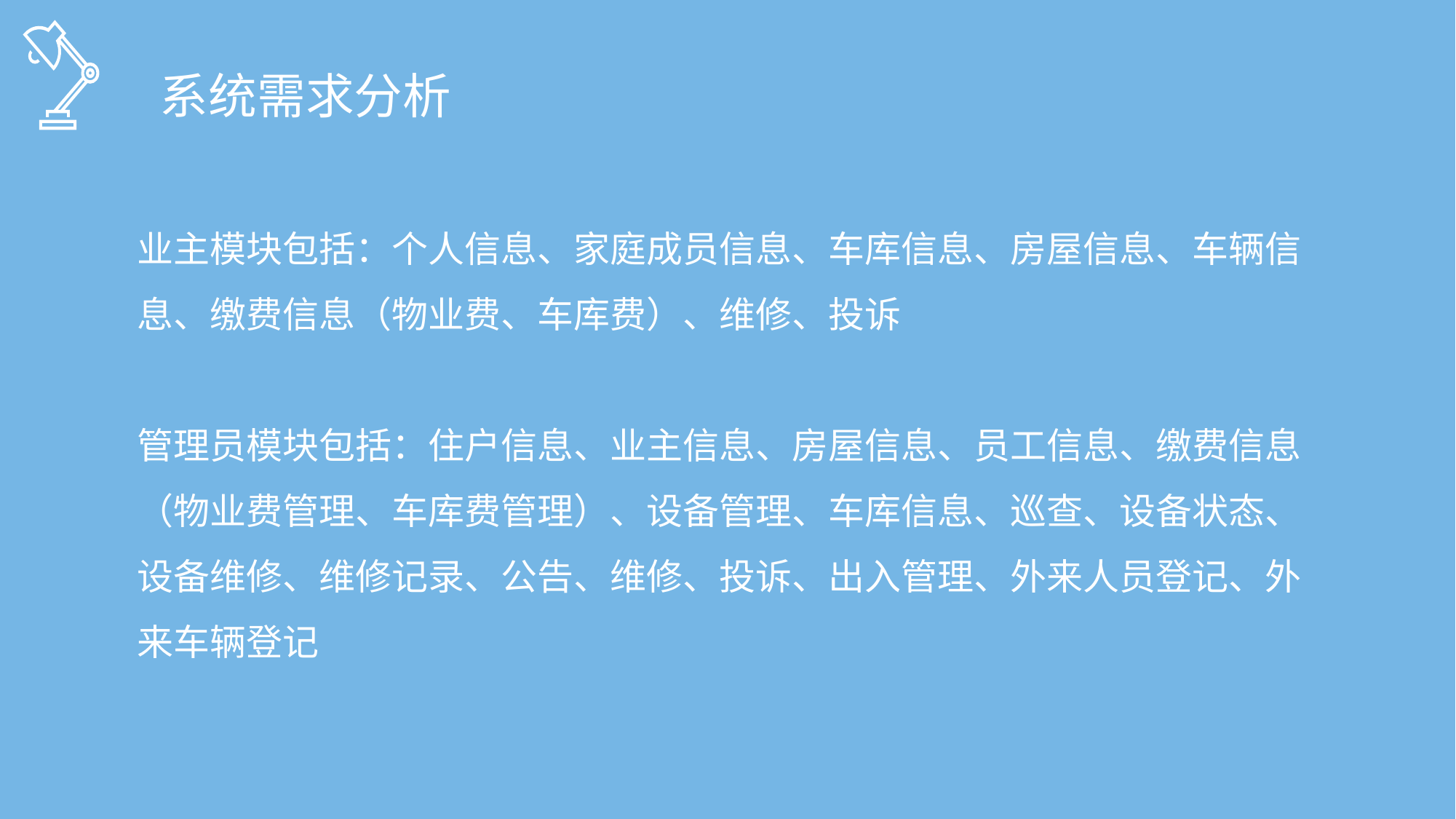

系统需求分析
业主模块包括：个人信息、家庭成员信息、车库信息、房屋信息、车辆信息、缴费信息（物业费、车库费）、维修、投诉

管理员模块包括：住户信息、业主信息、房屋信息、员工信息、缴费信息（物业费管理、车库费管理）、设备管理、车库信息、巡查、设备状态、设备维修、维修记录、公告、维修、投诉、出入管理、外来人员登记、外来车辆登记